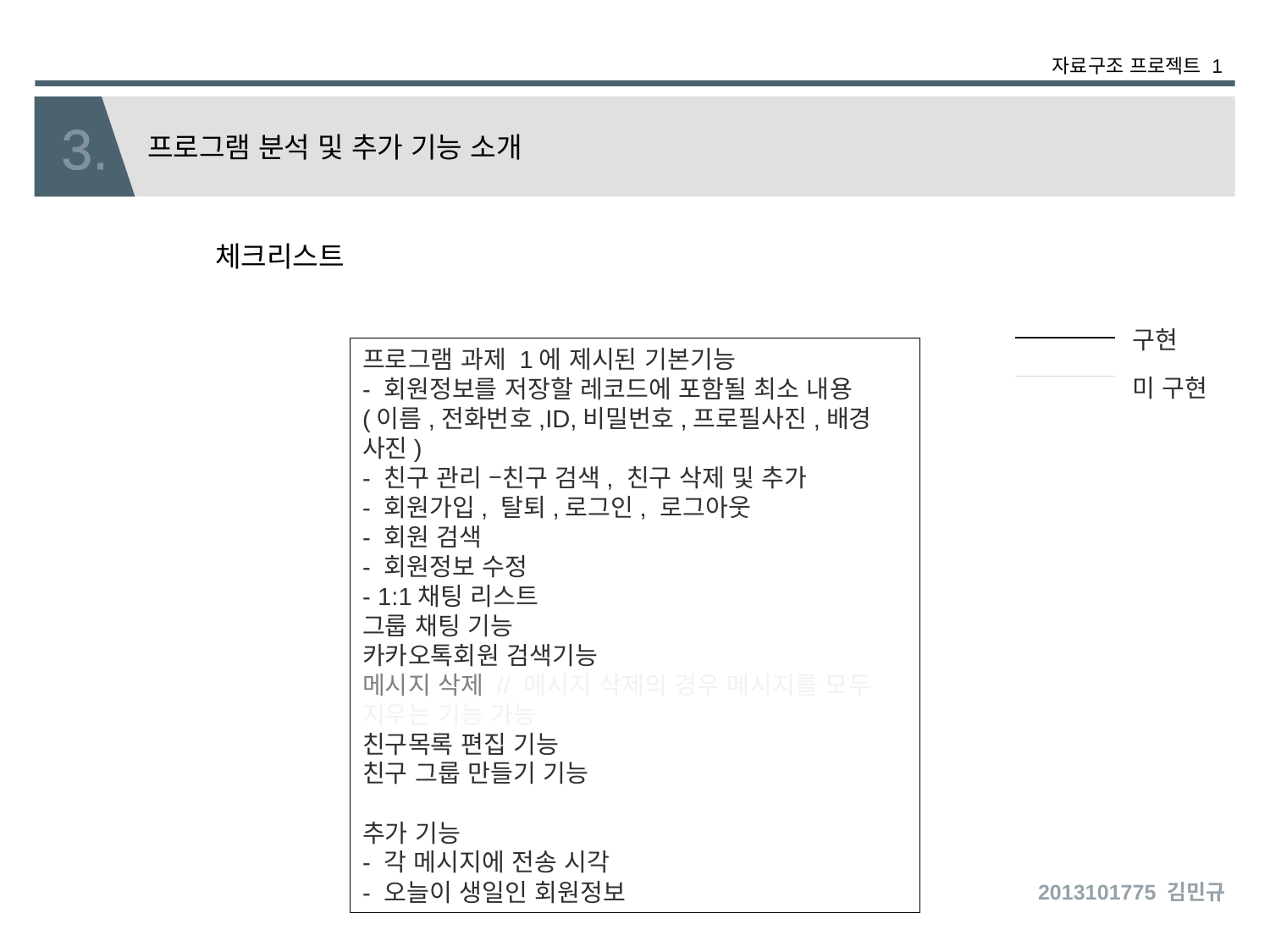

자료구조 프로젝트 1

프로그램 분석 및 추가 기능 소개

3.
체크리스트

구현
프로그램 과제 1에 제시된 기본기능
- 회원정보를 저장할 레코드에 포함될 최소 내용
(이름,전화번호,ID,비밀번호,프로필사진,배경 사진)
- 친구 관리 –친구 검색, 친구 삭제 및 추가
- 회원가입, 탈퇴,로그인, 로그아웃
- 회원 검색
- 회원정보 수정
- 1:1채팅 리스트
그룹 채팅 기능
카카오톡회원 검색기능
메시지 삭제 // 메시지 삭제의 경우 메시지를 모두 지우는 기능 가능
친구목록 편집 기능
친구 그룹 만들기 기능

추가 기능
- 각 메시지에 전송 시각
- 오늘이 생일인 회원정보
미 구현
2013101775 김민규